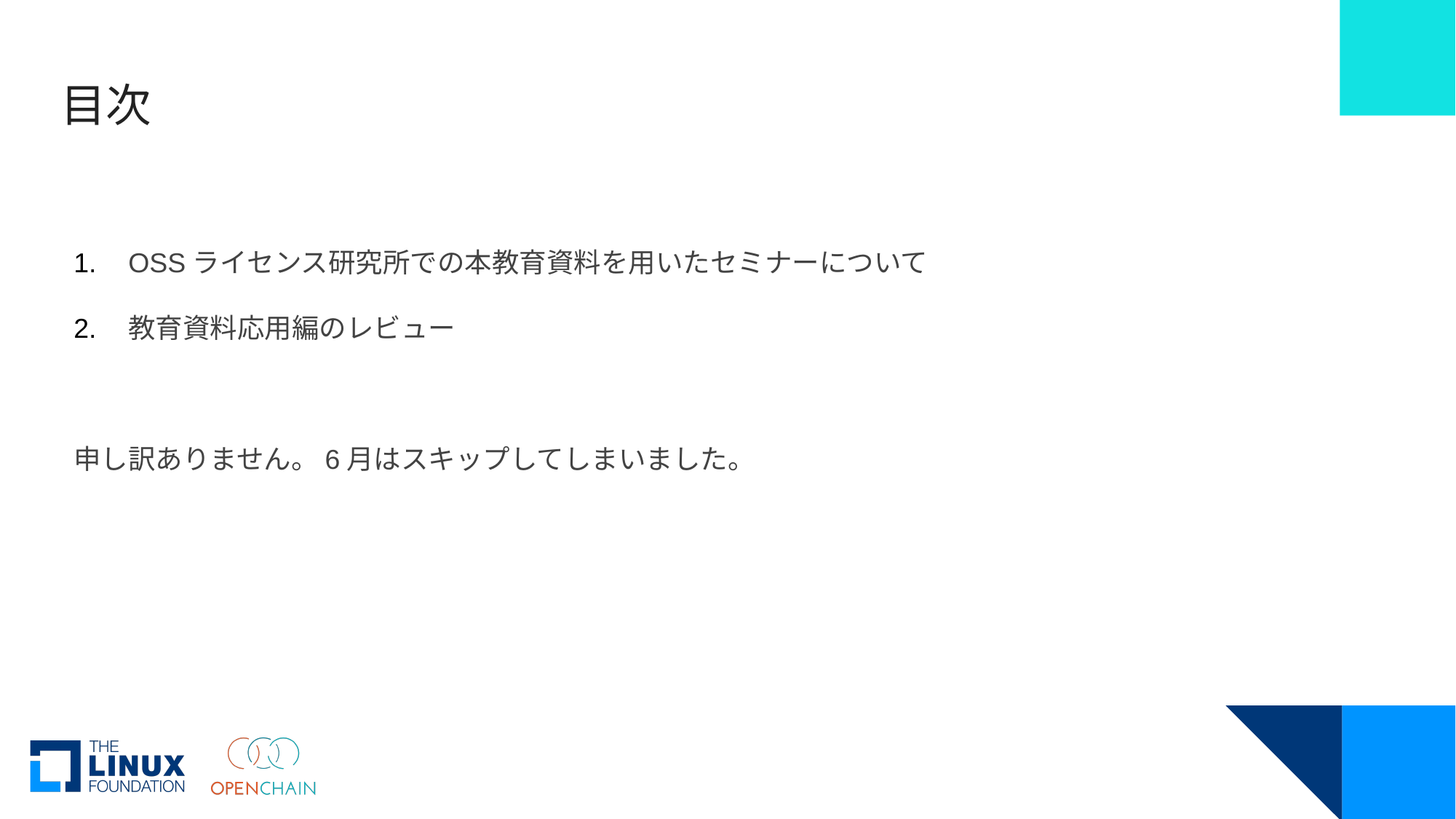

# 目次
OSSライセンス研究所での本教育資料を用いたセミナーについて
教育資料応用編のレビュー

申し訳ありません。6月はスキップしてしまいました。